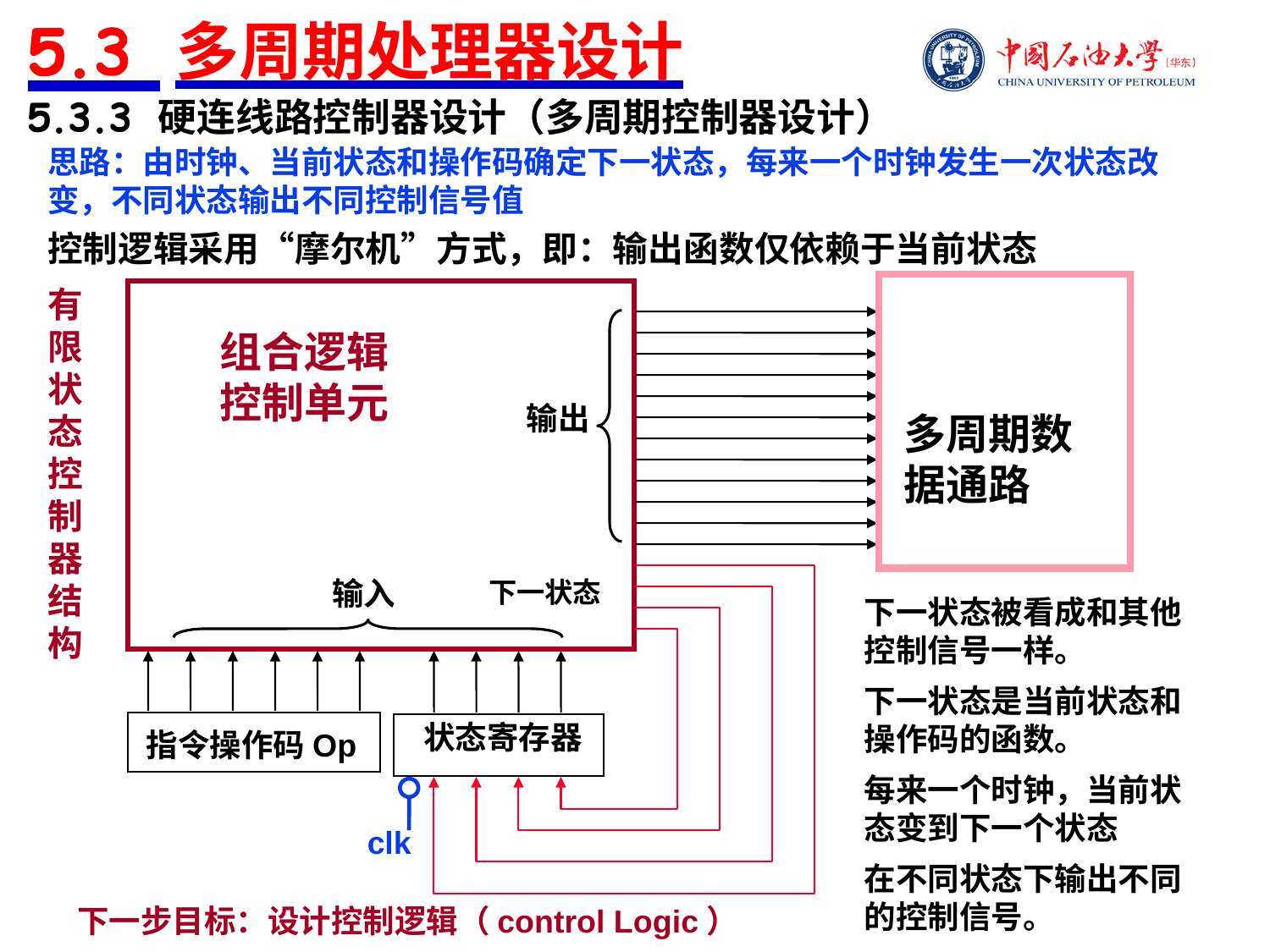

# 5.3 多周期处理器设计
5.3.3 硬连线路控制器设计（多周期控制器设计）
思路：由时钟、当前状态和操作码确定下一状态，每来一个时钟发生一次状态改变，不同状态输出不同控制信号值
控制逻辑采用“摩尔机”方式，即：输出函数仅依赖于当前状态

有限状态控制器结构

组合逻辑控制单元

输出

多周期数据通路

输入
下一状态
下一状态被看成和其他控制信号一样。
下一状态是当前状态和操作码的函数。
每来一个时钟，当前状态变到下一个状态
在不同状态下输出不同的控制信号。

指令操作码Op

状态寄存器

clk
下一步目标：设计控制逻辑（control Logic）